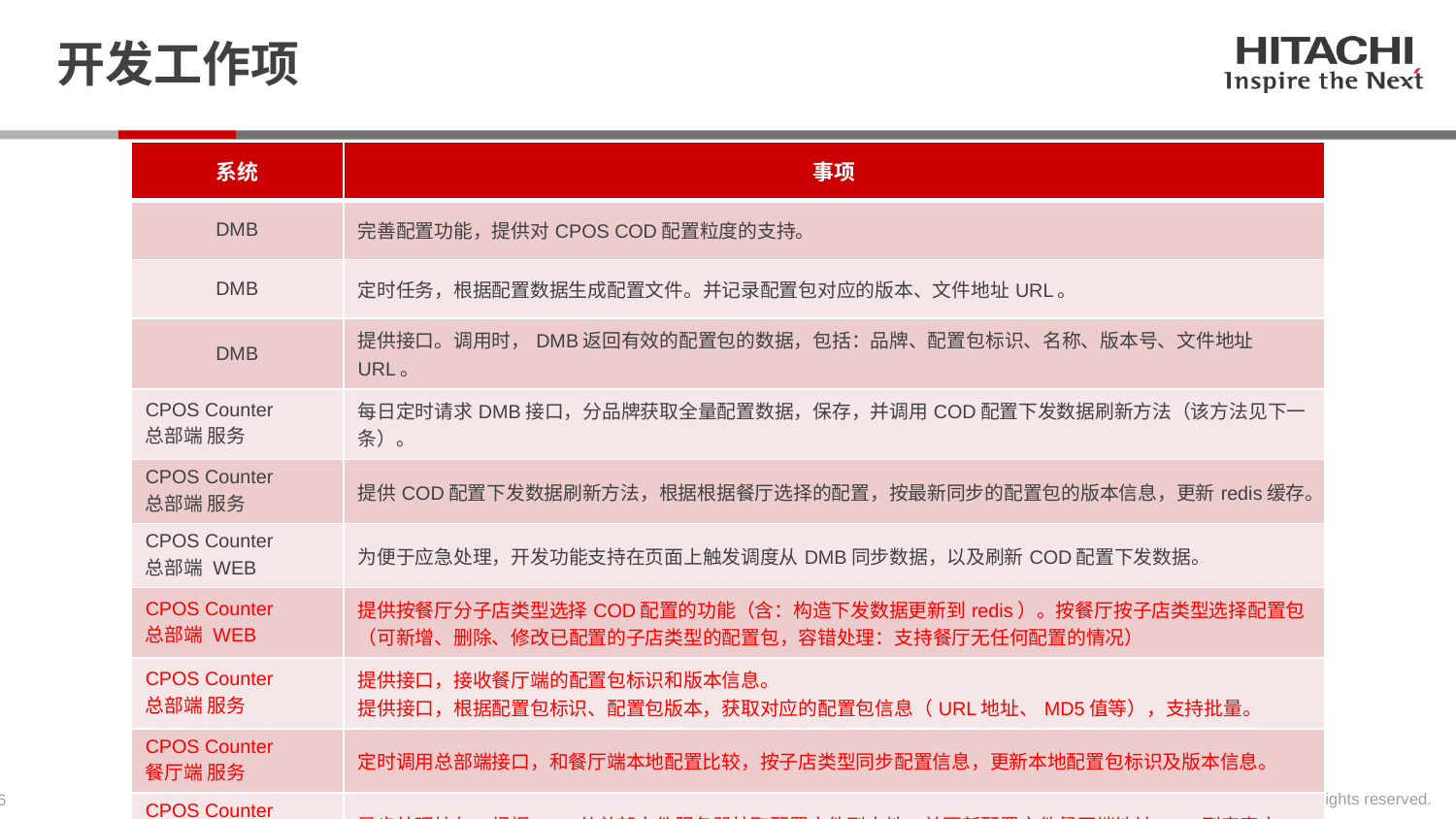

# 开发工作项
| 系统 | 事项 |
| --- | --- |
| DMB | 完善配置功能，提供对CPOS COD配置粒度的支持。 |
| DMB | 定时任务，根据配置数据生成配置文件。并记录配置包对应的版本、文件地址URL。 |
| DMB | 提供接口。调用时，DMB返回有效的配置包的数据，包括：品牌、配置包标识、名称、版本号、文件地址URL。 |
| CPOS Counter 总部端 服务 | 每日定时请求DMB接口，分品牌获取全量配置数据，保存，并调用COD配置下发数据刷新方法（该方法见下一条）。 |
| CPOS Counter 总部端 服务 | 提供COD配置下发数据刷新方法，根据根据餐厅选择的配置，按最新同步的配置包的版本信息，更新redis缓存。 |
| CPOS Counter 总部端 WEB | 为便于应急处理，开发功能支持在页面上触发调度从DMB同步数据，以及刷新COD配置下发数据。 |
| CPOS Counter 总部端 WEB | 提供按餐厅分子店类型选择COD配置的功能（含：构造下发数据更新到redis）。按餐厅按子店类型选择配置包（可新增、删除、修改已配置的子店类型的配置包，容错处理：支持餐厅无任何配置的情况） |
| CPOS Counter 总部端 服务 | 提供接口，接收餐厅端的配置包标识和版本信息。 提供接口，根据配置包标识、配置包版本，获取对应的配置包信息（URL地址、MD5值等），支持批量。 |
| CPOS Counter 餐厅端 服务 | 定时调用总部端接口，和餐厅端本地配置比较，按子店类型同步配置信息，更新本地配置包标识及版本信息。 |
| CPOS Counter 餐厅端 服务 | 异步处理拉包。根据URL从总部文件服务器拉取配置文件到本地，并更新配置文件餐厅端地址URL到库表中。 |